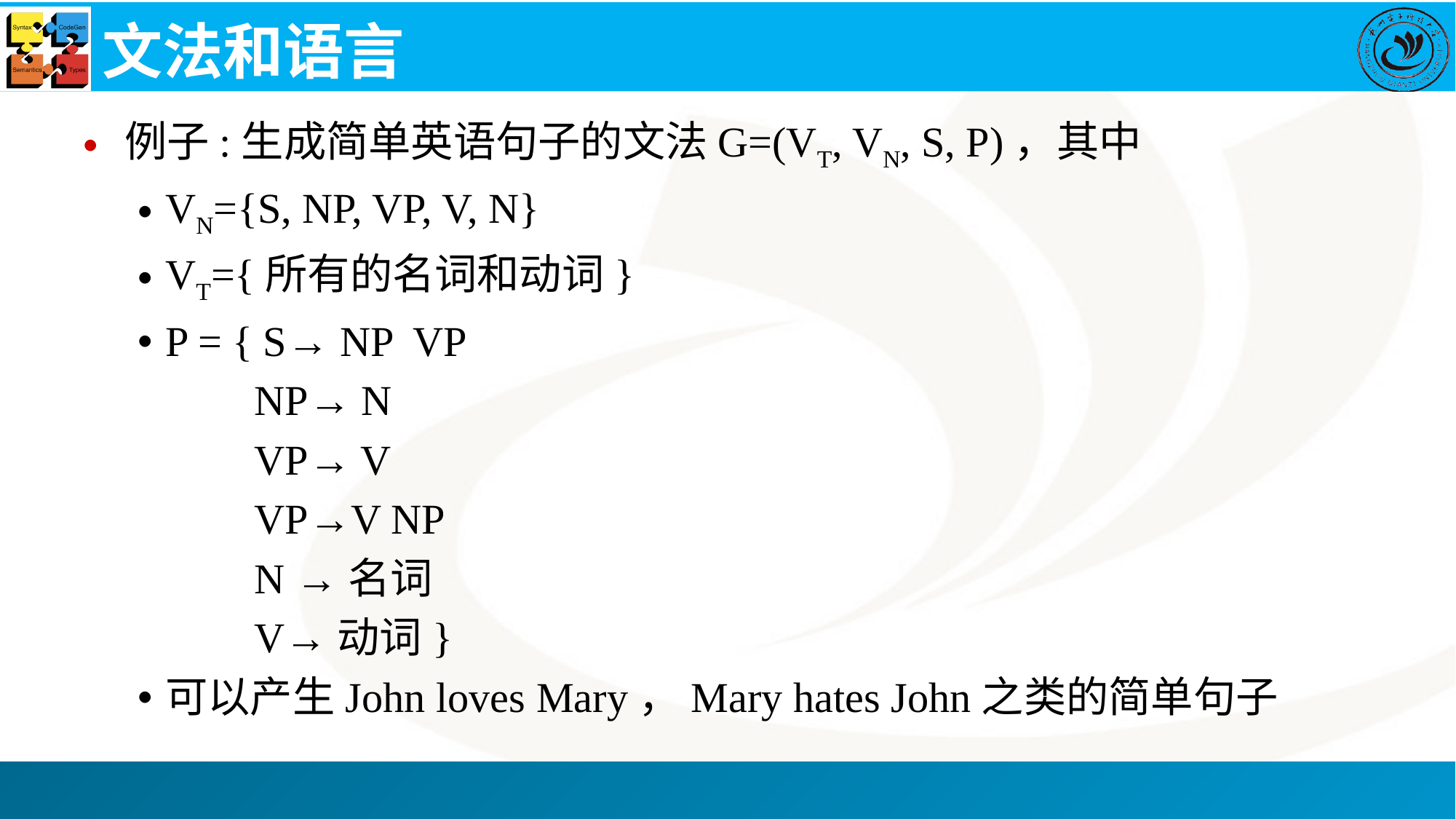

# 文法和语言
例子:生成简单英语句子的文法G=(VT, VN, S, P)，其中
VN={S, NP, VP, V, N}
VT={所有的名词和动词}
P = { S→ NP  VP
           NP→ N
           VP→ V
           VP→V NP
           N →名词
           V→动词}
可以产生John loves Mary，Mary hates John之类的简单句子
37